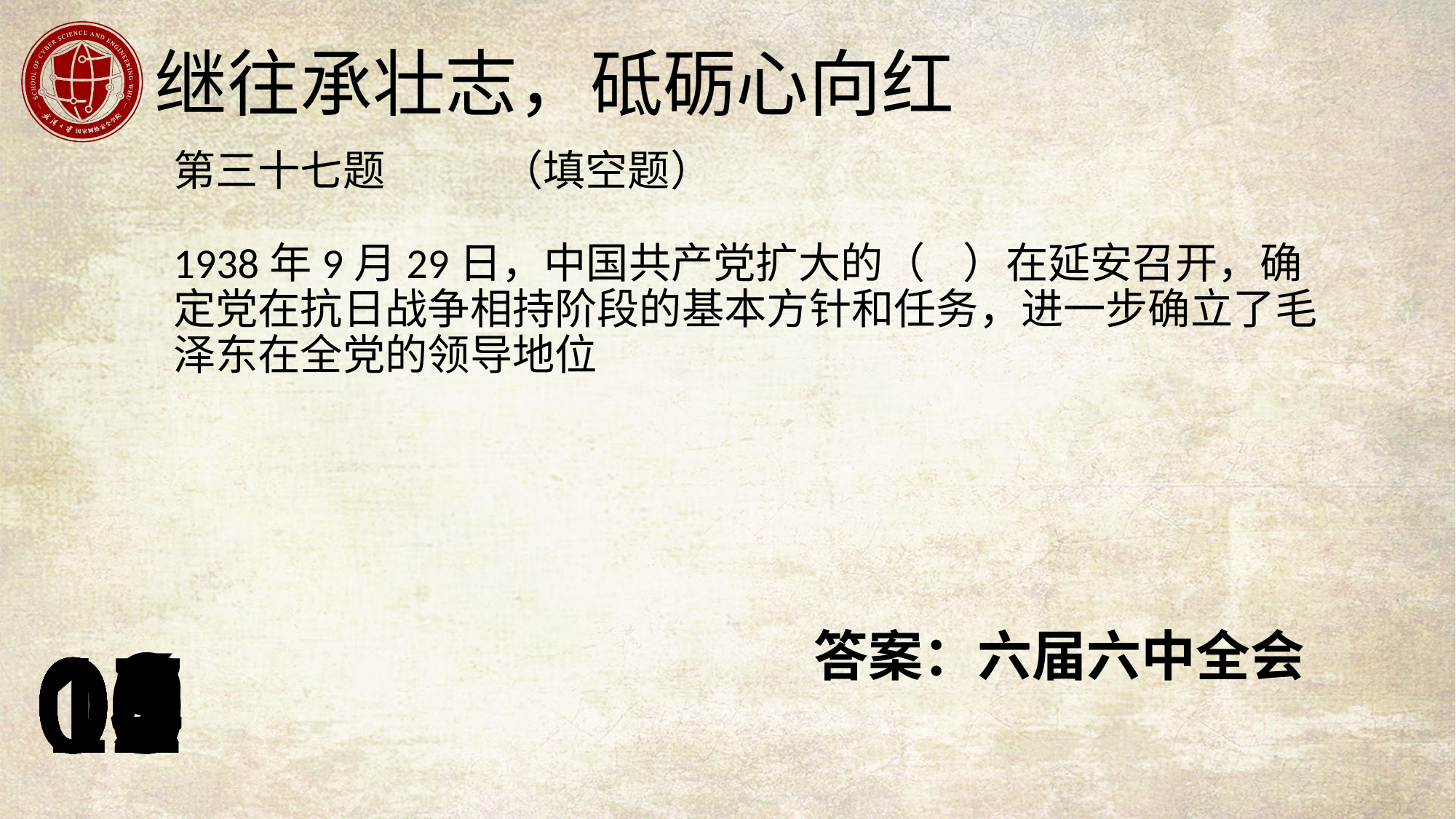

第三十七题		（填空题）
1938年9月29日，中国共产党扩大的（    ）在延安召开，确定党在抗日战争相持阶段的基本方针和任务，进一步确立了毛泽东在全党的领导地位
答案：六届六中全会